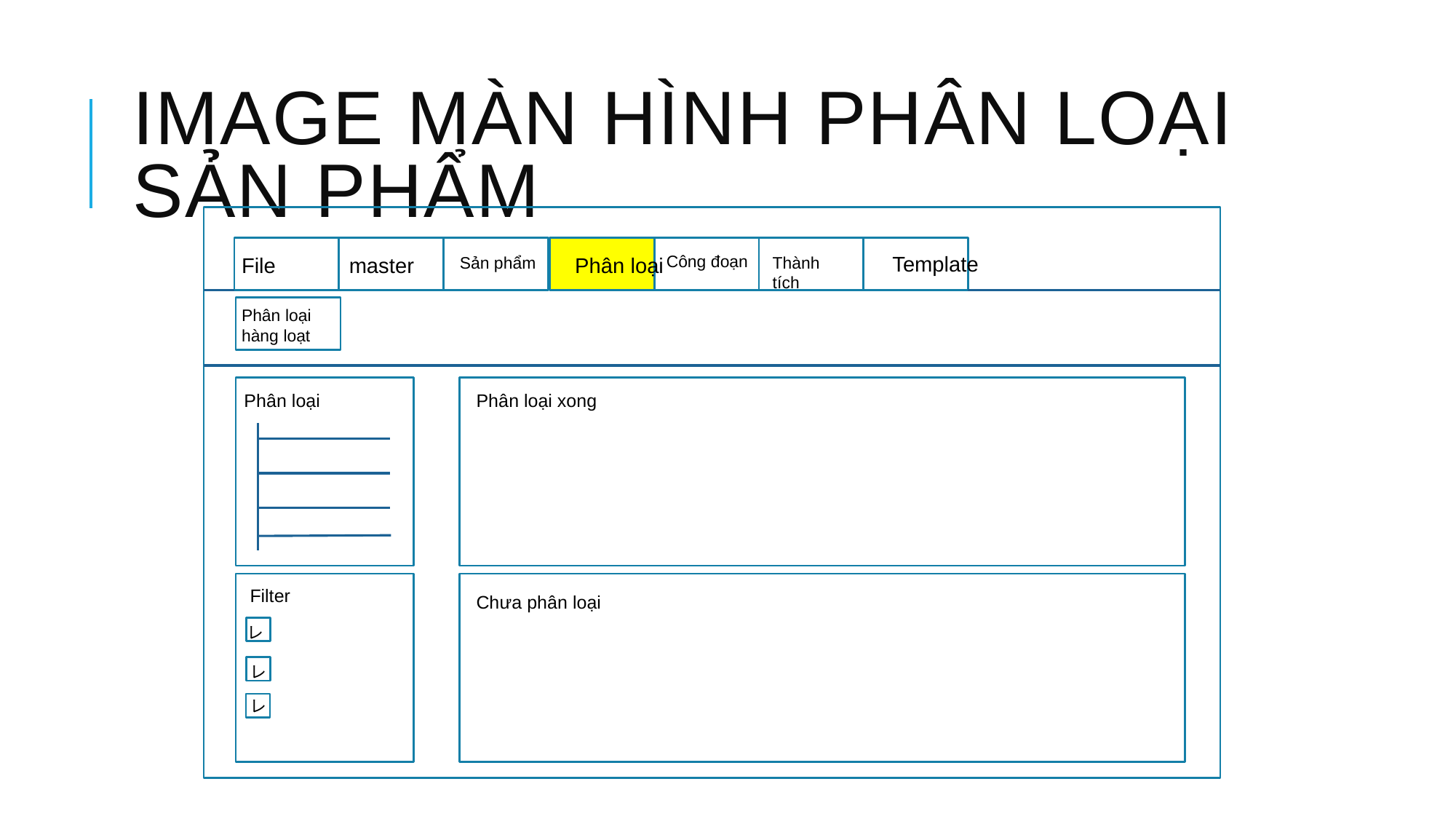

# Image màn hình phân loại sản phẩm

Công đoạn
Template
Thành tích
Sản phẩm
Phân loại
File
master

Phân loại
hàng loạt

Phân loại
Phân loại xong

Filter
Chưa phân loại
レ

レ

レ